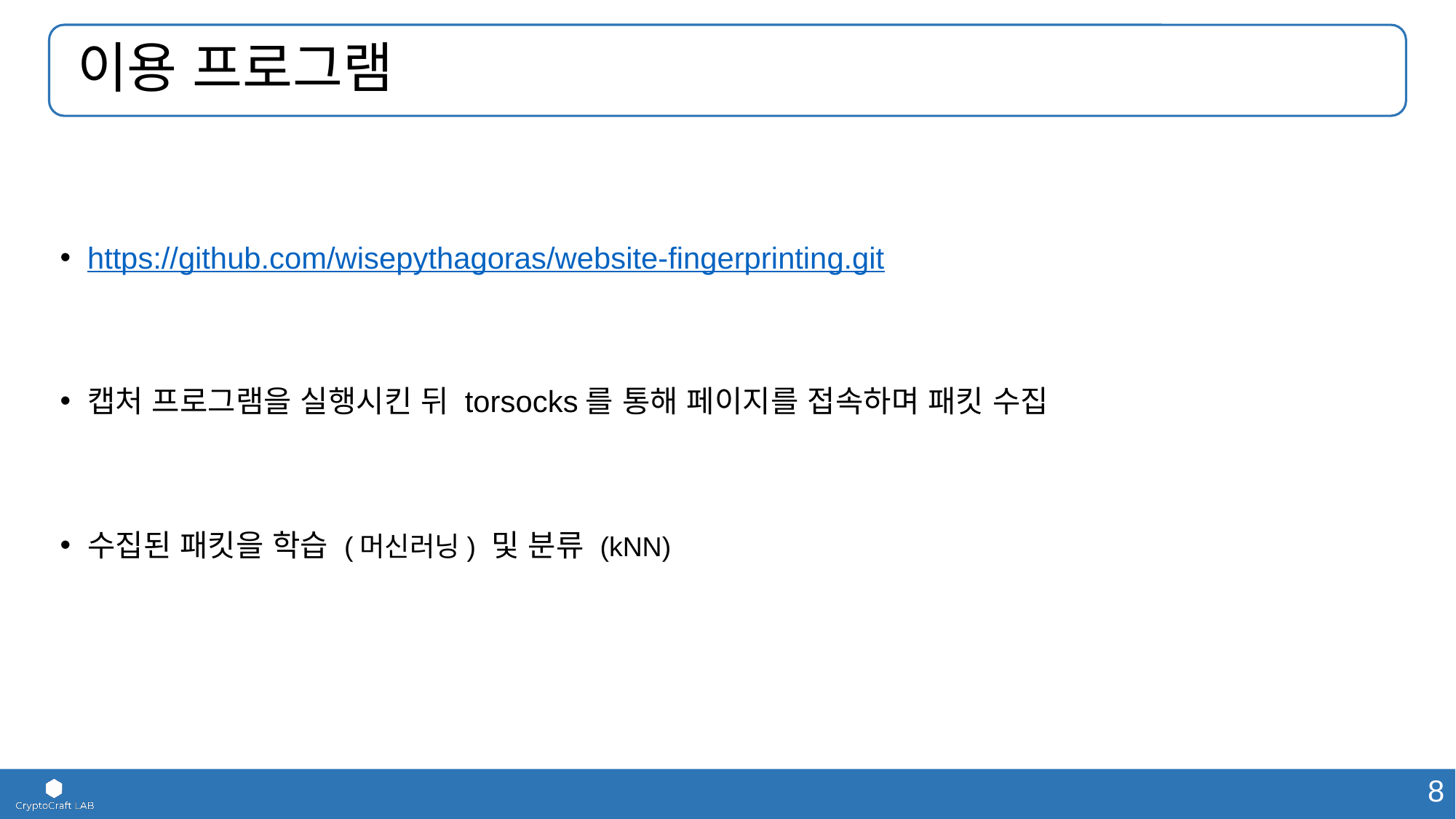

# 이용 프로그램

https://github.com/wisepythagoras/website-fingerprinting.git

캡처 프로그램을 실행시킨 뒤 torsocks를 통해 페이지를 접속하며 패킷 수집

수집된 패킷을 학습 (머신러닝) 및 분류 (kNN)